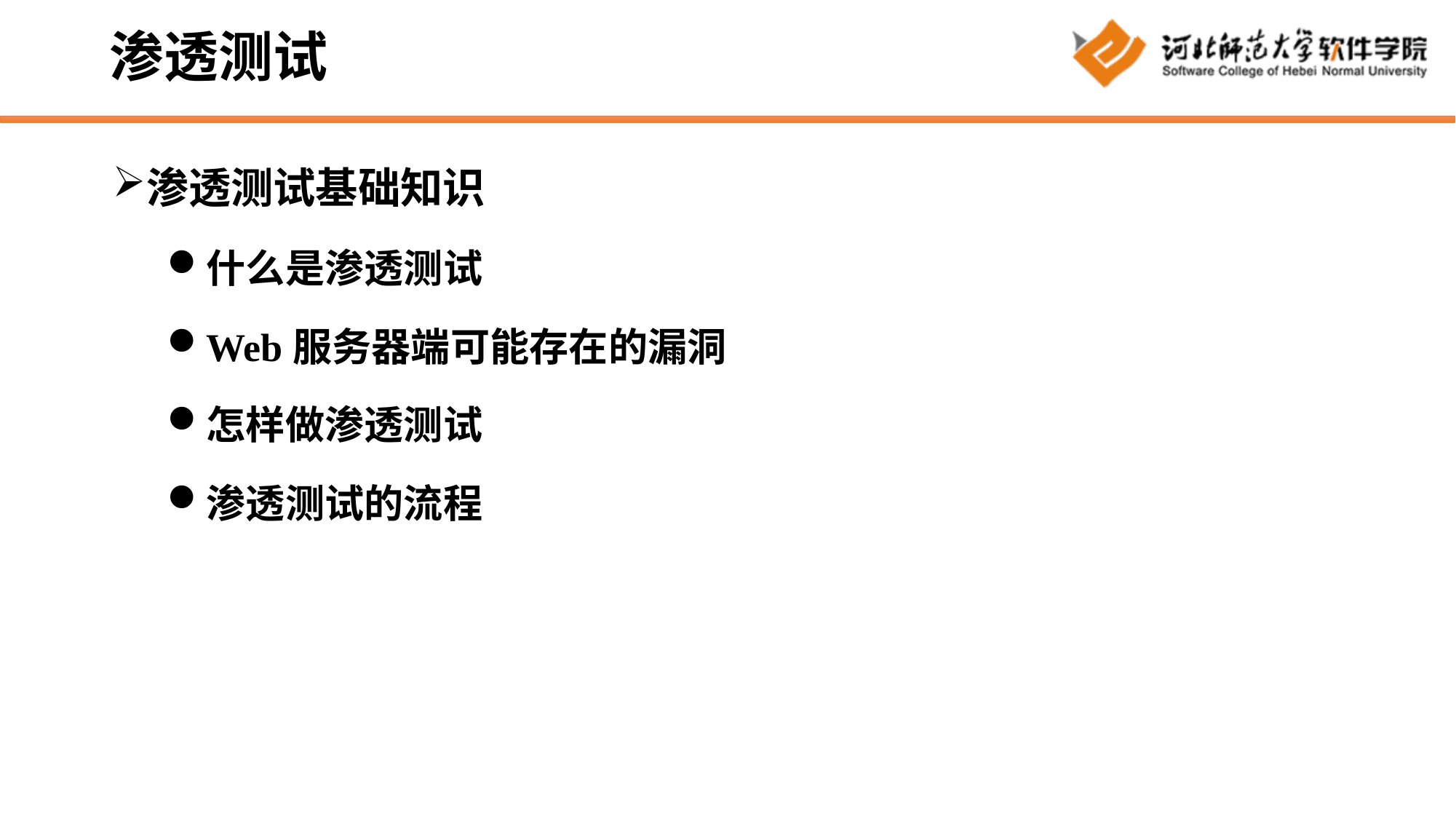

# 渗透测试
渗透测试基础知识
什么是渗透测试
Web服务器端可能存在的漏洞
怎样做渗透测试
渗透测试的流程